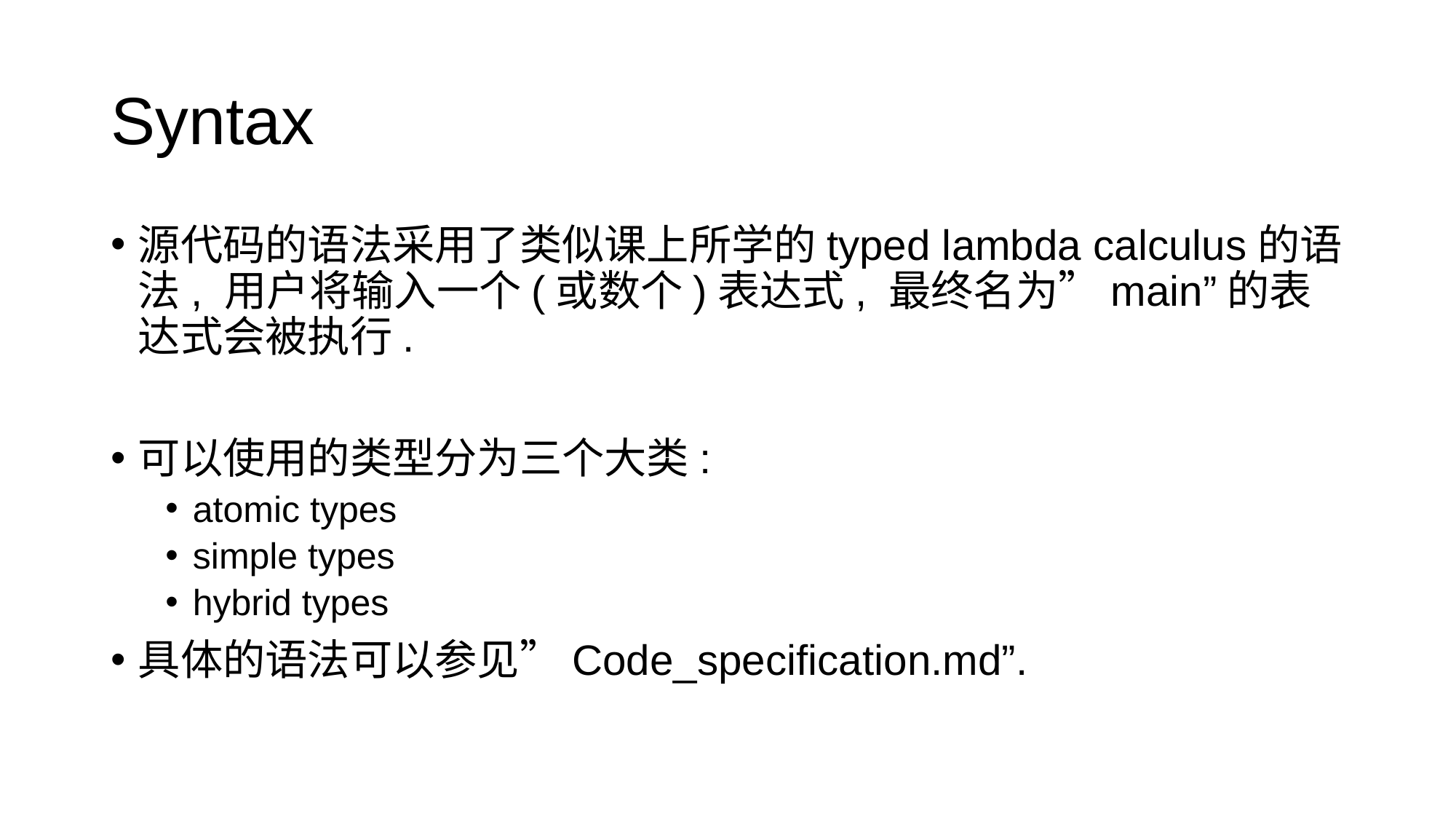

# Syntax
源代码的语法采用了类似课上所学的typed lambda calculus的语法, 用户将输入一个(或数个)表达式, 最终名为”main”的表达式会被执行.

可以使用的类型分为三个大类:
atomic types
simple types
hybrid types
具体的语法可以参见”Code_specification.md”.